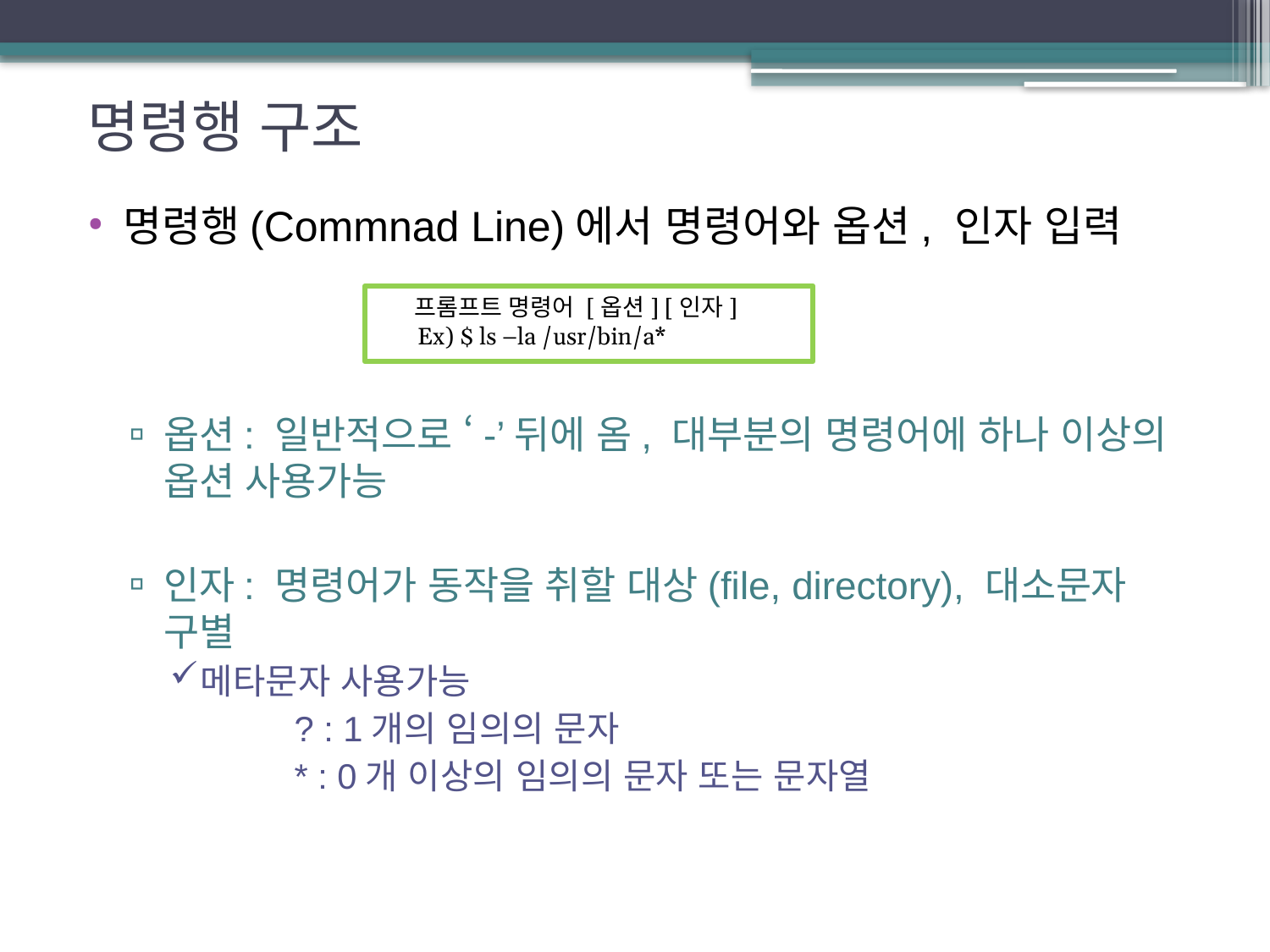

# 명령행 구조
명령행(Commnad Line)에서 명령어와 옵션, 인자 입력

옵션: 일반적으로 ‘-’뒤에 옴, 대부분의 명령어에 하나 이상의 옵션 사용가능

인자: 명령어가 동작을 취할 대상(file, directory), 대소문자 구별
메타문자 사용가능
	? : 1개의 임의의 문자
	* : 0개 이상의 임의의 문자 또는 문자열

      프롬프트 명령어 [옵션] [인자]
       Ex) $ ls –la /usr/bin/a*